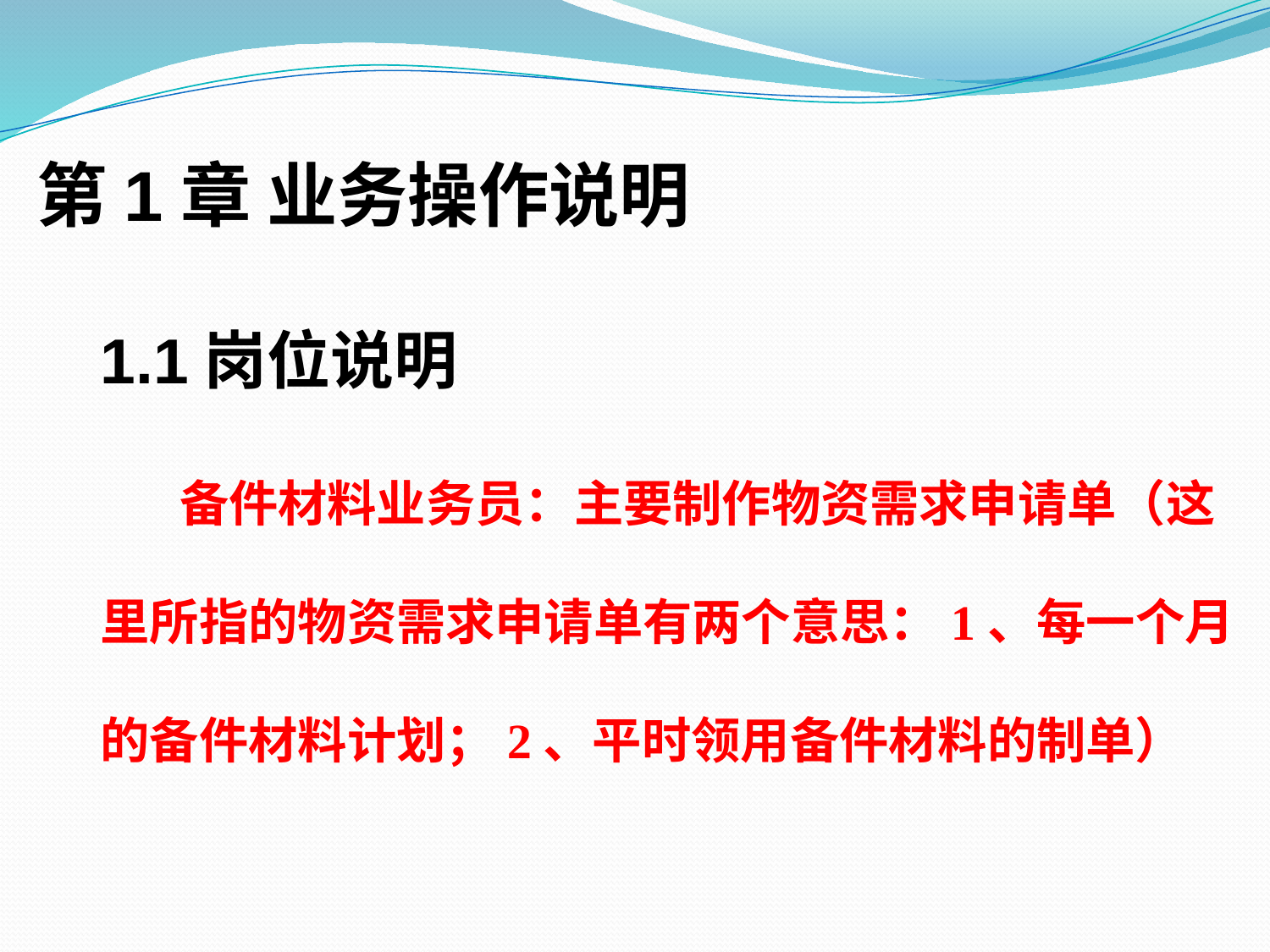

第1章 业务操作说明

1岗位说明

      备件材料业务员：主要制作物资需求申请单（这

里所指的物资需求申请单有两个意思：1、每一个月

的备件材料计划；2、平时领用备件材料的制单）